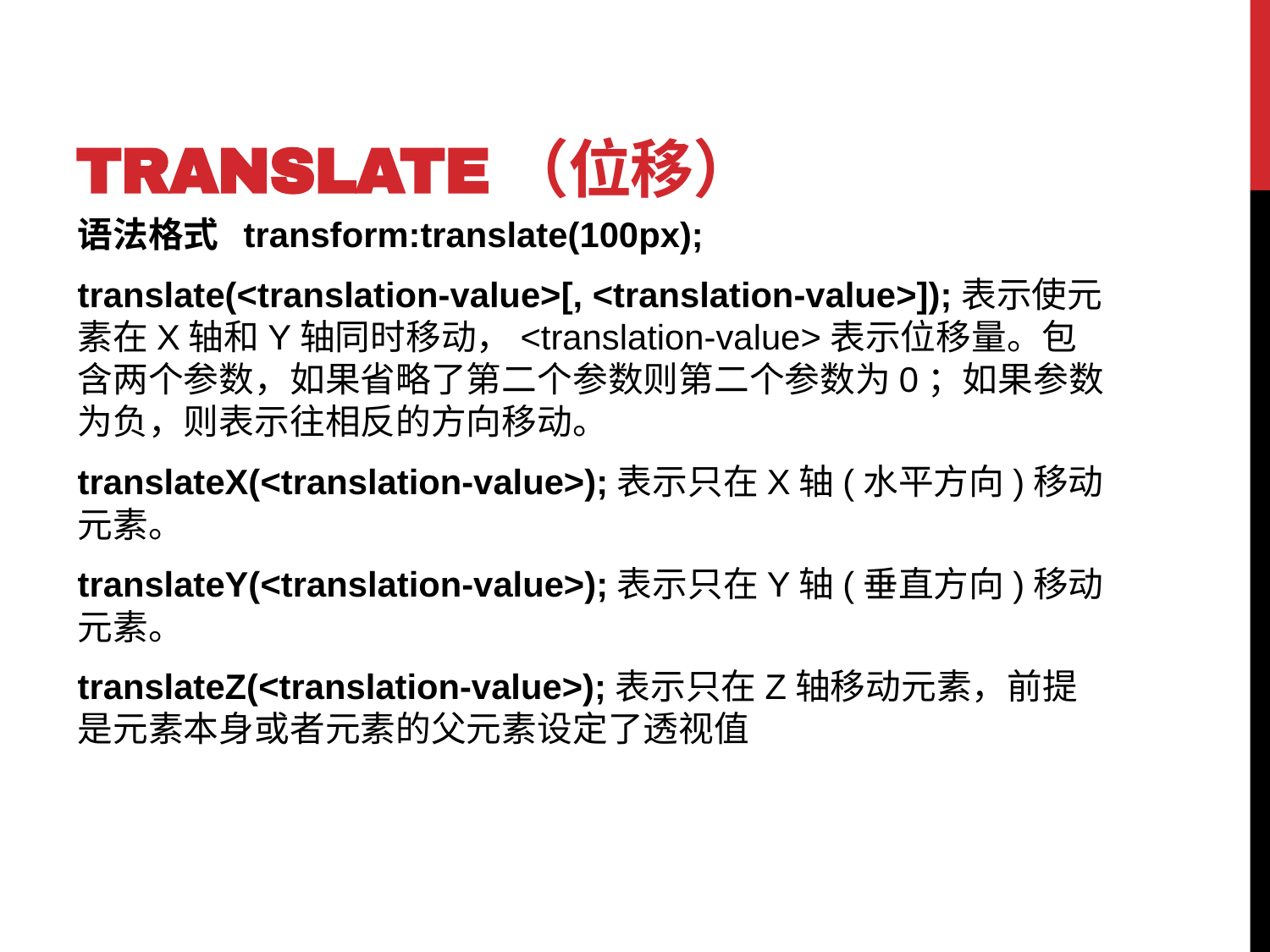

# translate（位移）

语法格式  transform:translate(100px);
translate(<translation-value>[, <translation-value>]);表示使元素在X轴和Y轴同时移动，<translation-value>表示位移量。包含两个参数，如果省略了第二个参数则第二个参数为0；如果参数为负，则表示往相反的方向移动。
translateX(<translation-value>);表示只在X轴(水平方向)移动元素。
translateY(<translation-value>);表示只在Y轴(垂直方向)移动元素。
translateZ(<translation-value>);表示只在Z轴移动元素，前提是元素本身或者元素的父元素设定了透视值